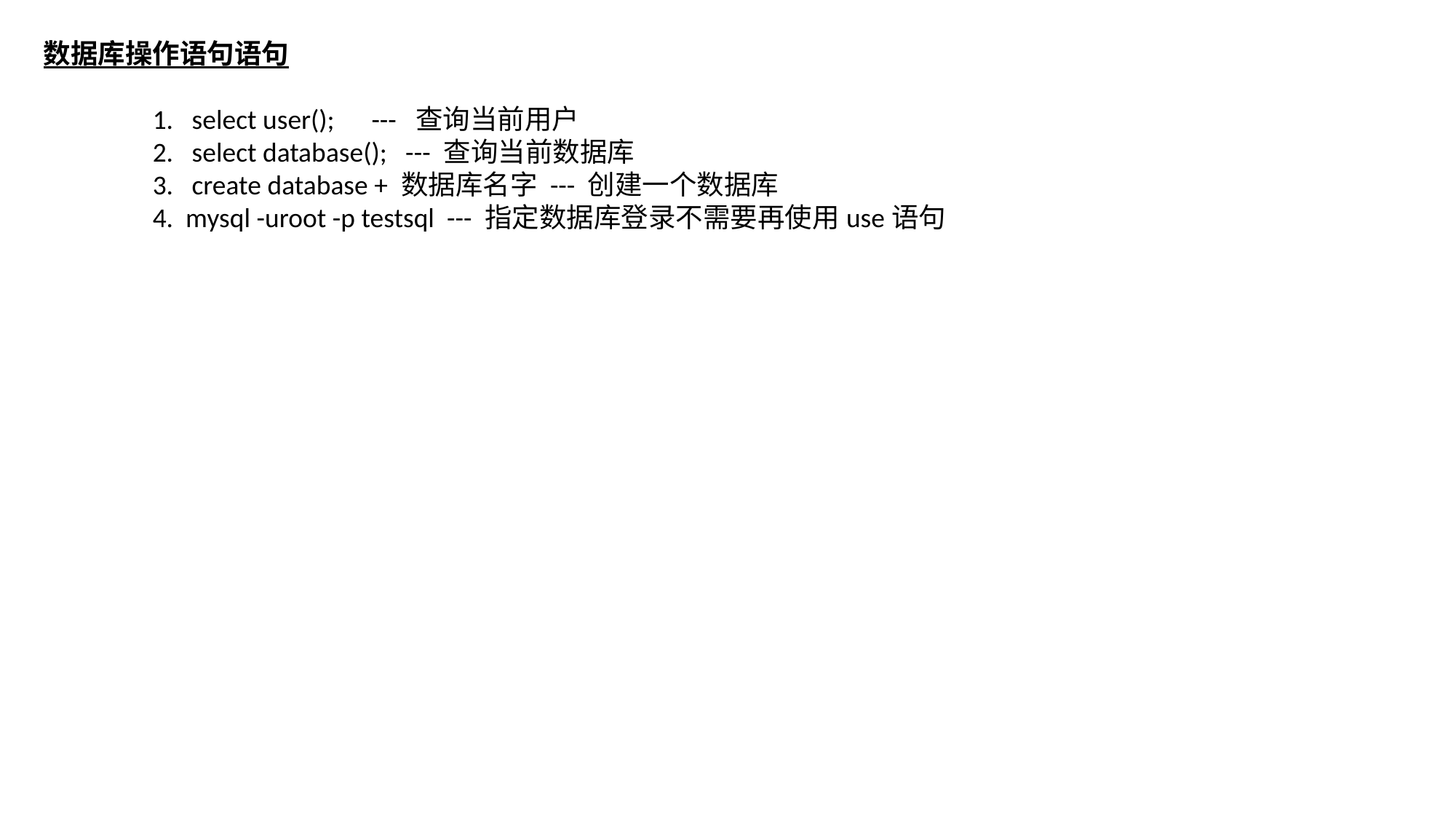

数据库操作语句语句

	1.   select user();      ---  查询当前用户
	2.   select database();   --- 查询当前数据库
	3.   create database + 数据库名字 --- 创建一个数据库
	4.  mysql -uroot -p testsql  --- 指定数据库登录不需要再使用use语句